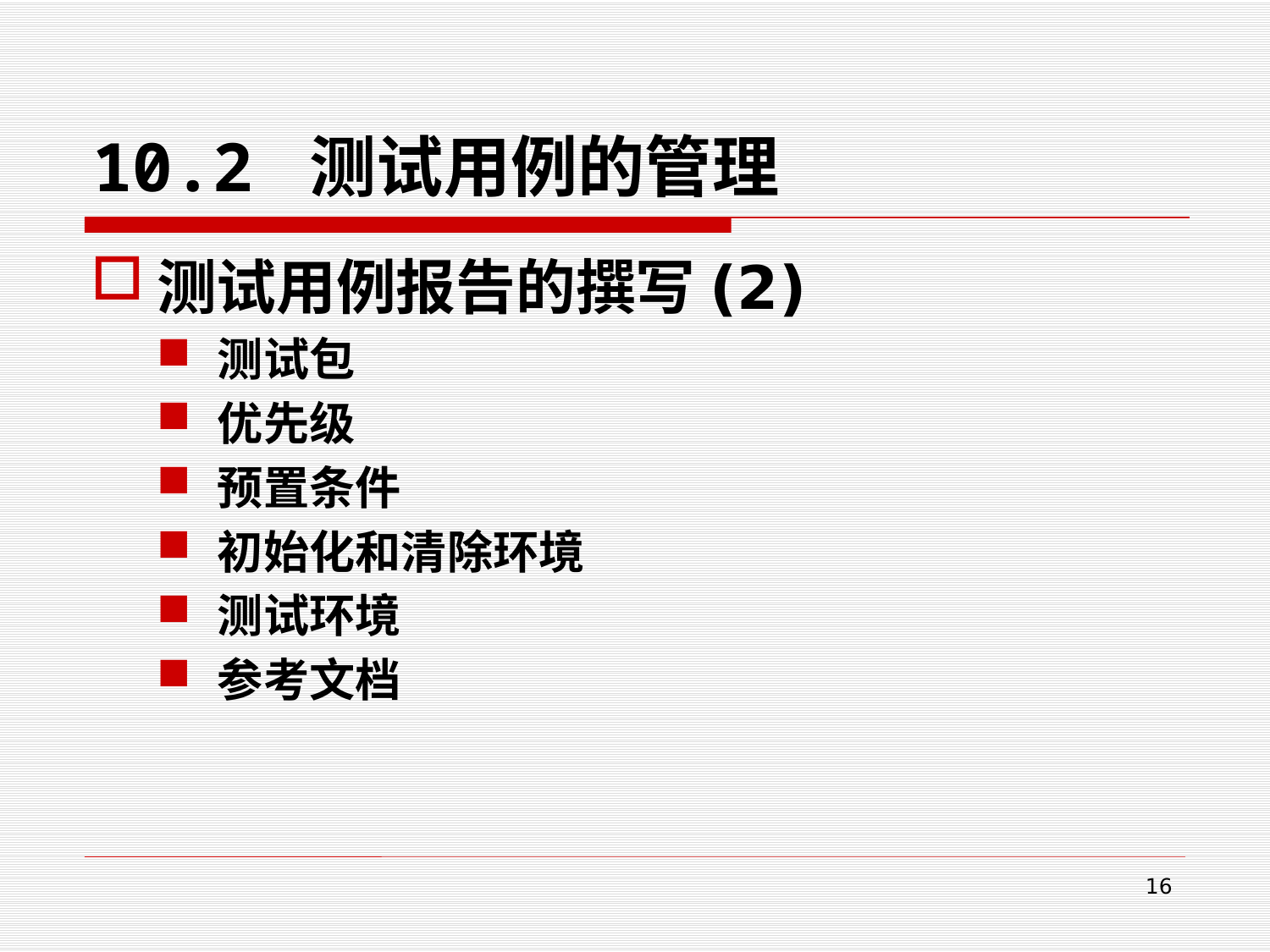

# 10.2 测试用例的管理
测试用例报告的撰写(2)
测试包
优先级
预置条件
初始化和清除环境
测试环境
参考文档
16